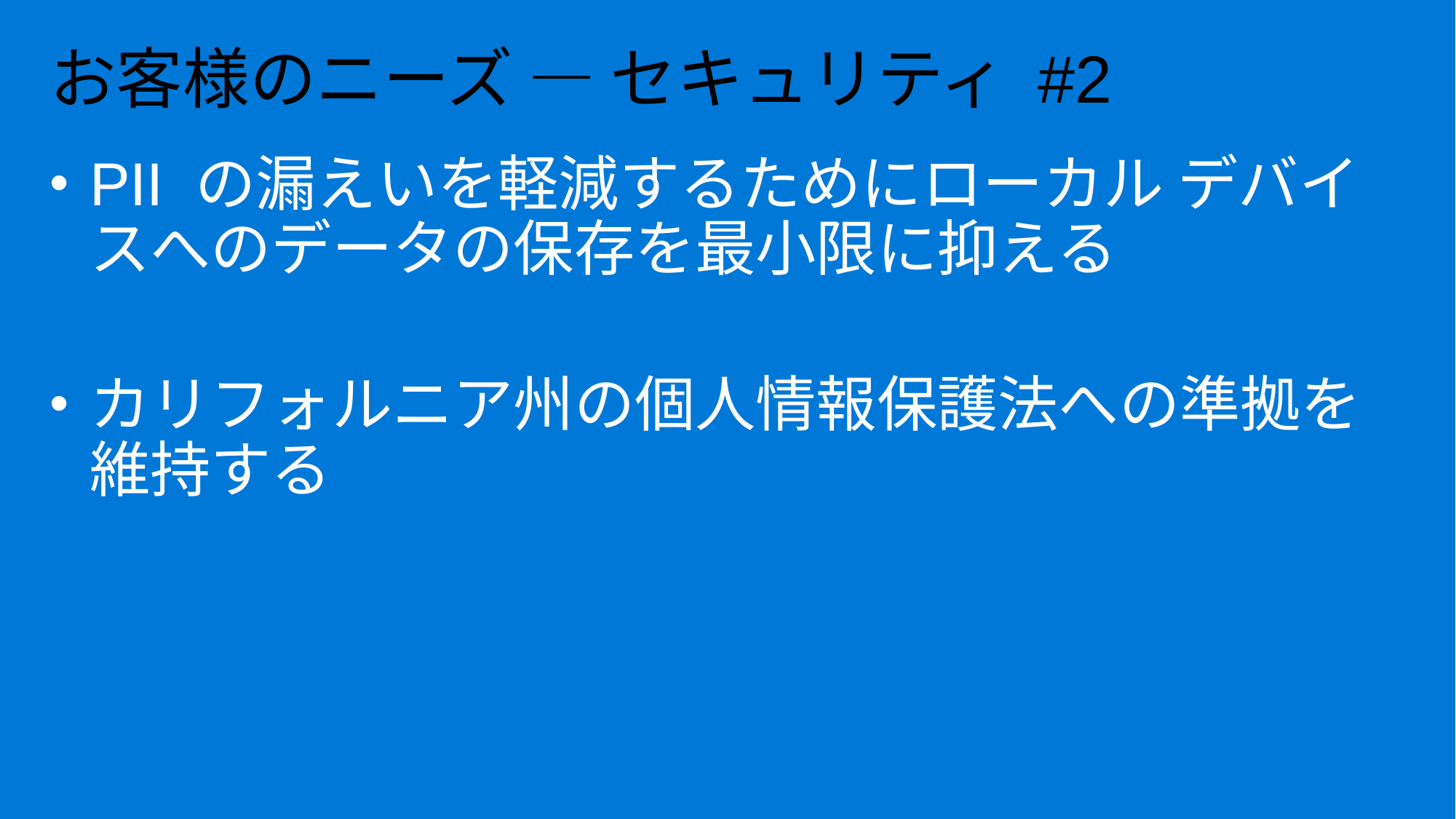

# お客様のニーズ — セキュリティ #2
PII の漏えいを軽減するためにローカル デバイスへのデータの保存を最小限に抑える

カリフォルニア州の個人情報保護法への準拠を維持する